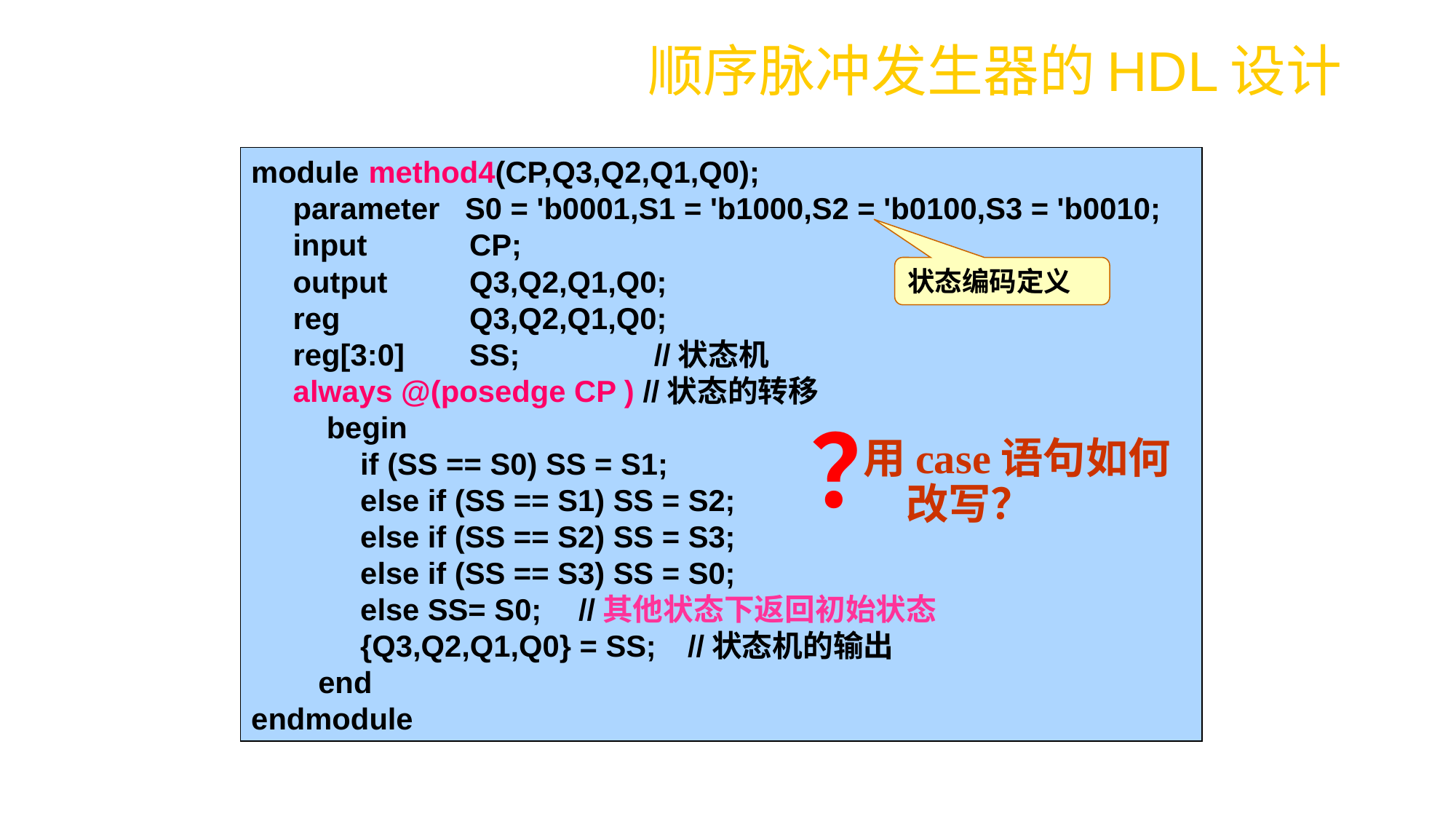

顺序脉冲发生器的HDL设计
module	 method4(CP,Q3,Q2,Q1,Q0);
     parameter   S0 = 'b0001,S1 = 'b1000,S2 = 'b0100,S3 = 'b0010;
     input	CP;
     output	Q3,Q2,Q1,Q0;
     reg		Q3,Q2,Q1,Q0;
     reg[3:0]	SS;                //状态机
     always @(posedge CP ) //状态的转移
         begin
	if (SS == S0) SS = S1;
	else if (SS == S1) SS = S2;
	else if (SS == S2) SS = S3;
	else if (SS == S3) SS = S0;
	else SS= S0;	//其他状态下返回初始状态
	{Q3,Q2,Q1,Q0} = SS;	//状态机的输出
        end
endmodule
状态编码定义
？
用case语句如何改写？